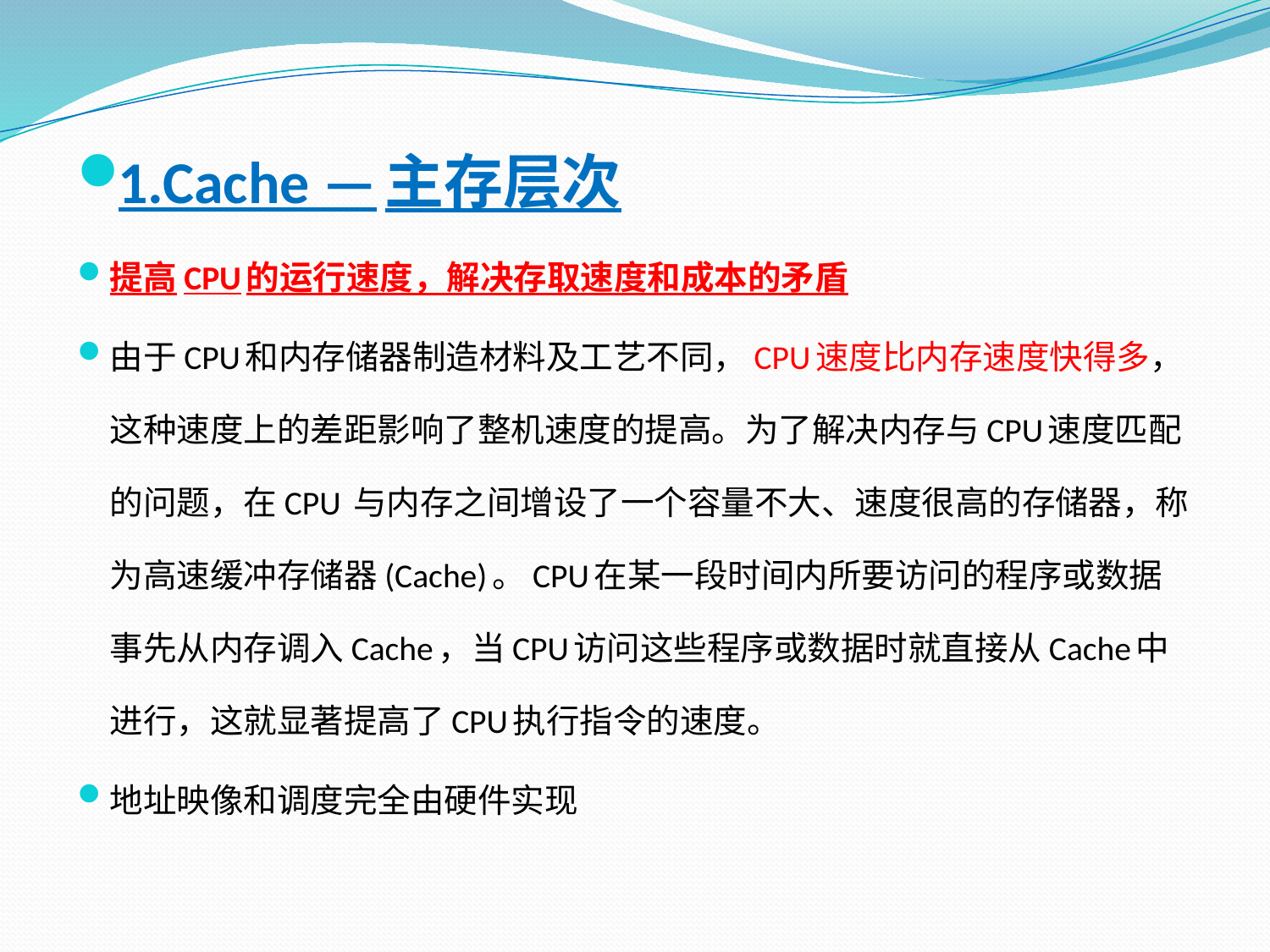

1.Cache —主存层次
提高CPU的运行速度，解决存取速度和成本的矛盾
由于CPU和内存储器制造材料及工艺不同，CPU速度比内存速度快得多，这种速度上的差距影响了整机速度的提高。为了解决内存与CPU速度匹配的问题，在CPU 与内存之间增设了一个容量不大、速度很高的存储器，称为高速缓冲存储器(Cache)。CPU在某一段时间内所要访问的程序或数据事先从内存调入Cache，当CPU访问这些程序或数据时就直接从Cache中进行，这就显著提高了CPU执行指令的速度。
地址映像和调度完全由硬件实现